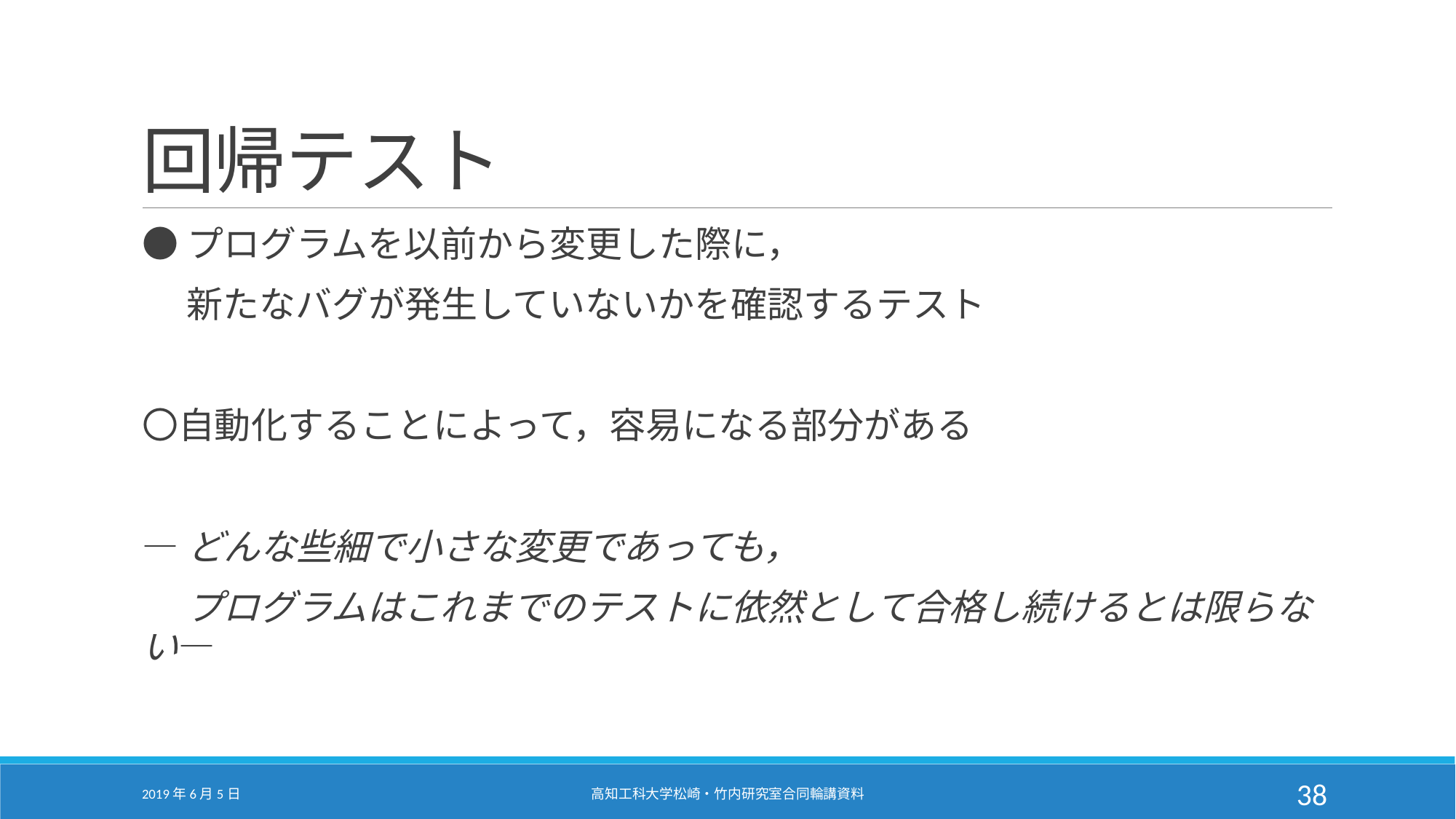

# 回帰テスト
●プログラムを以前から変更した際に，
　 新たなバグが発生していないかを確認するテスト

〇自動化することによって，容易になる部分がある

―どんな些細で小さな変更であっても，
　 プログラムはこれまでのテストに依然として合格し続けるとは限らない―
2019年6月5日
高知工科大学松崎・竹内研究室合同輪講資料
38